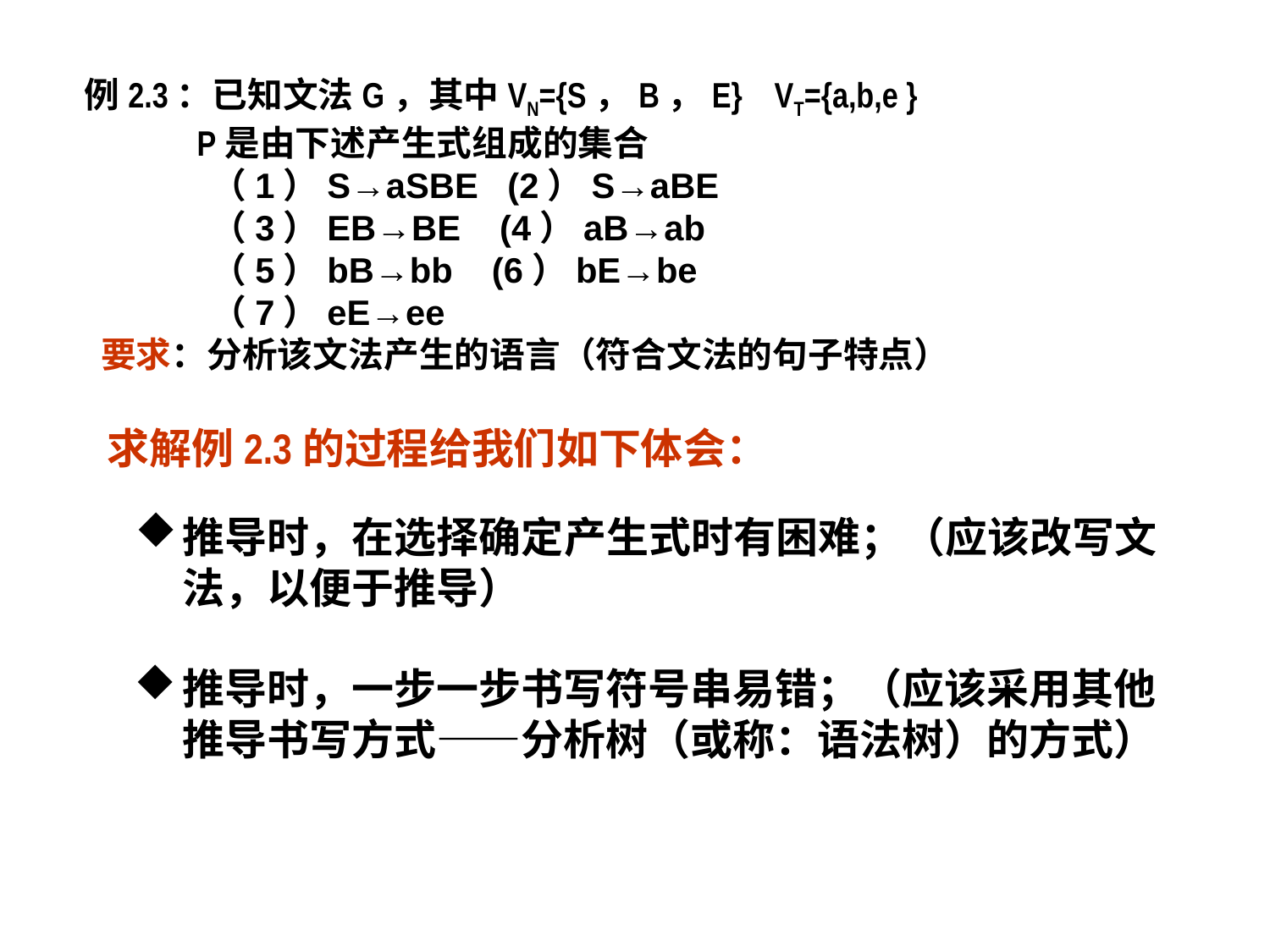

例2.3：已知文法G，其中VN={S，B，E}    VT={a,b,e }
              P是由下述产生式组成的集合
	（1）S→aSBE   (2）S→aBE
	（3）EB→BE    (4）aB→ab
	（5）bB→bb    (6）bE→be
	（7）eE→ee
要求：分析该文法产生的语言（符合文法的句子特点）
求解例2.3的过程给我们如下体会：
推导时，在选择确定产生式时有困难；（应该改写文法，以便于推导）
推导时，一步一步书写符号串易错；（应该采用其他推导书写方式——分析树（或称：语法树）的方式）